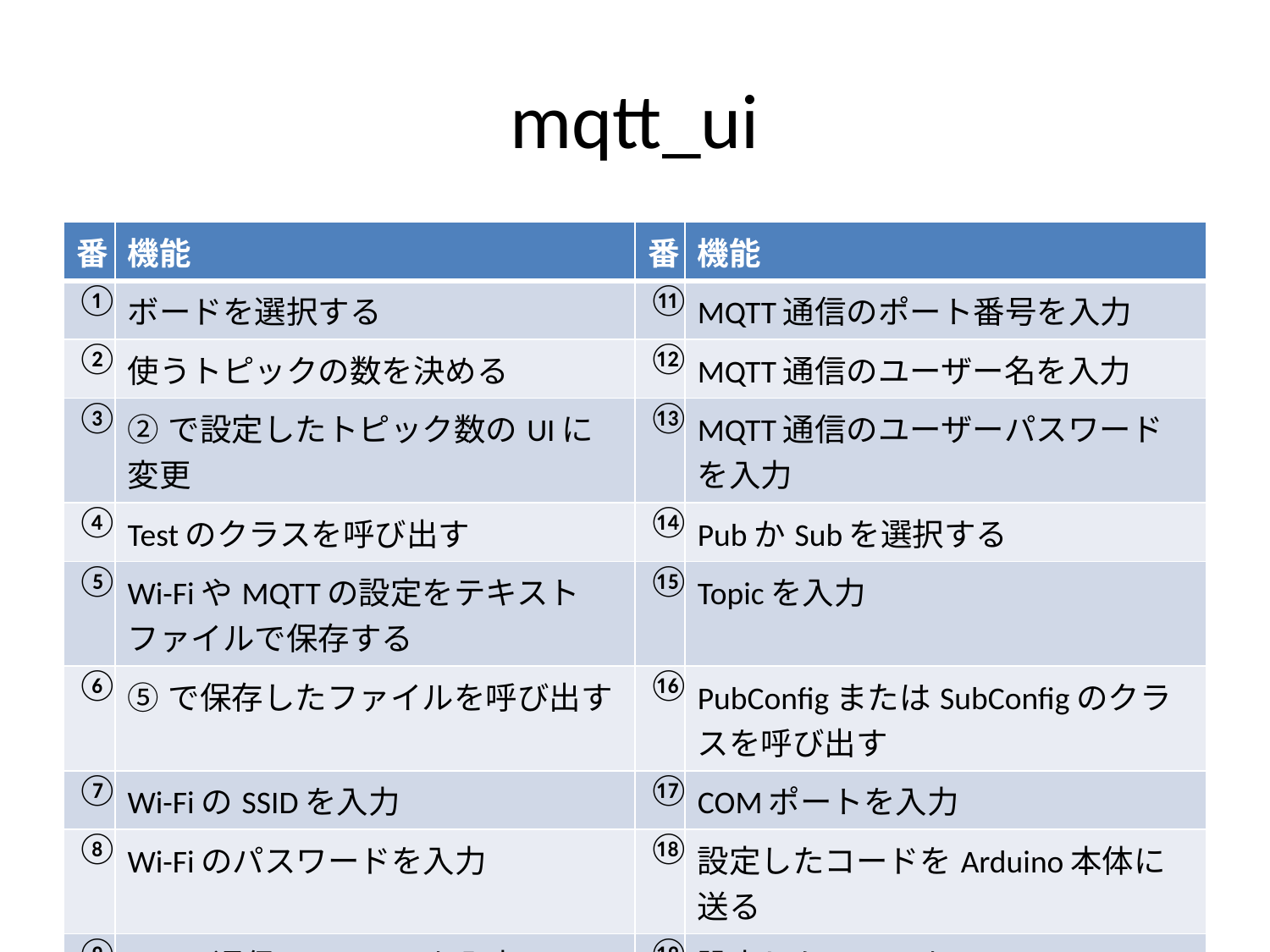

# mqtt_ui
| 番 | 機能 | 番 | 機能 |
| --- | --- | --- | --- |
| ① | ボードを選択する | ⑪ | MQTT通信のポート番号を入力 |
| ② | 使うトピックの数を決める | ⑫ | MQTT通信のユーザー名を入力 |
| ③ | ②で設定したトピック数のUIに変更 | ⑬ | MQTT通信のユーザーパスワードを入力 |
| ④ | Testのクラスを呼び出す | ⑭ | PubかSubを選択する |
| ⑤ | Wi-FiやMQTTの設定をテキストファイルで保存する | ⑮ | Topicを入力 |
| ⑥ | ⑤で保存したファイルを呼び出す | ⑯ | PubConfigまたはSubConfigのクラスを呼び出す |
| ⑦ | Wi-FiのSSIDを入力 | ⑰ | COMポートを入力 |
| ⑧ | Wi-Fiのパスワードを入力 | ⑱ | 設定したコードをArduino本体に送る |
| ⑨ | MQTT通信のClientIDを入力 | ⑲ | 設定したコードをArduinoのIDEで開く |
| ⑩ | MQTT通信のサーバー名を入力 |  |  |